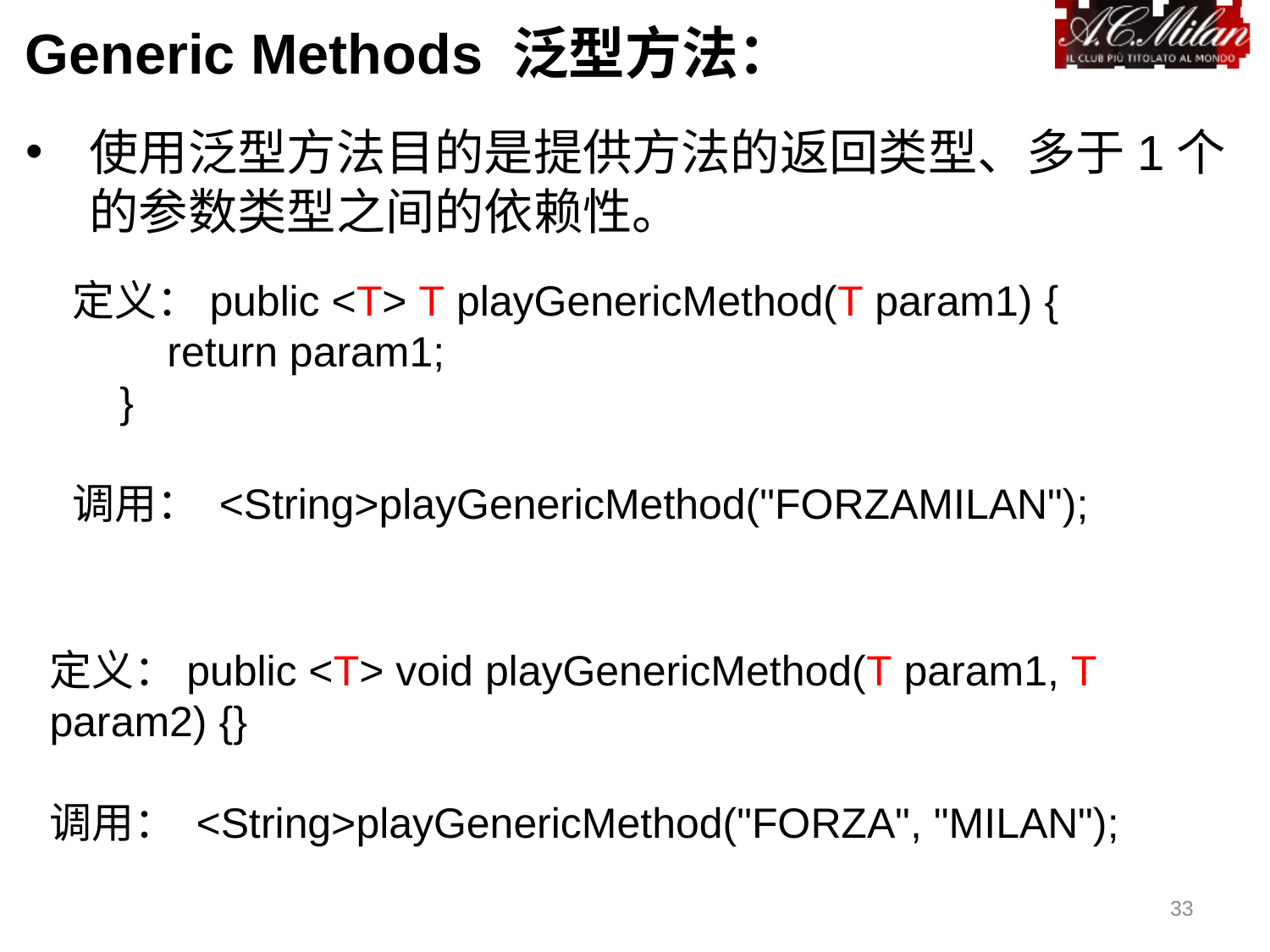

Generic Methods 泛型方法：
使用泛型方法目的是提供方法的返回类型、多于1个的参数类型之间的依赖性。

定义：public <T> T playGenericMethod(T param1) {
        return param1;
    }

调用： <String>playGenericMethod("FORZAMILAN");

定义：public <T> void playGenericMethod(T param1, T param2) {}

调用： <String>playGenericMethod("FORZA", "MILAN");
33